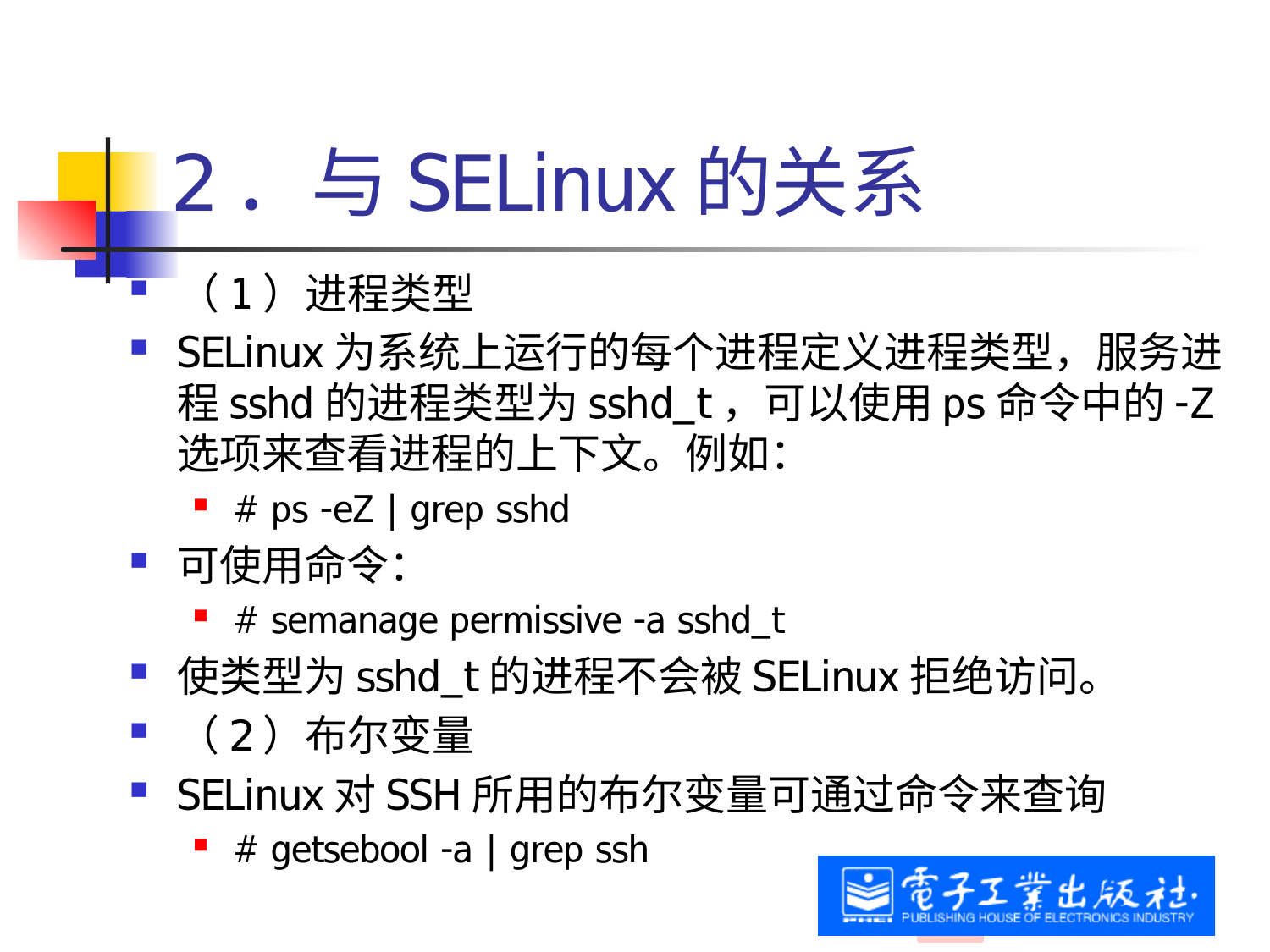

# 2．与SELinux的关系
（1）进程类型
SELinux为系统上运行的每个进程定义进程类型，服务进程sshd的进程类型为sshd_t，可以使用ps命令中的-Z选项来查看进程的上下文。例如：
# ps -eZ | grep sshd
可使用命令：
# semanage permissive -a sshd_t
使类型为sshd_t的进程不会被SELinux拒绝访问。
（2）布尔变量
SELinux对SSH所用的布尔变量可通过命令来查询
# getsebool -a | grep ssh